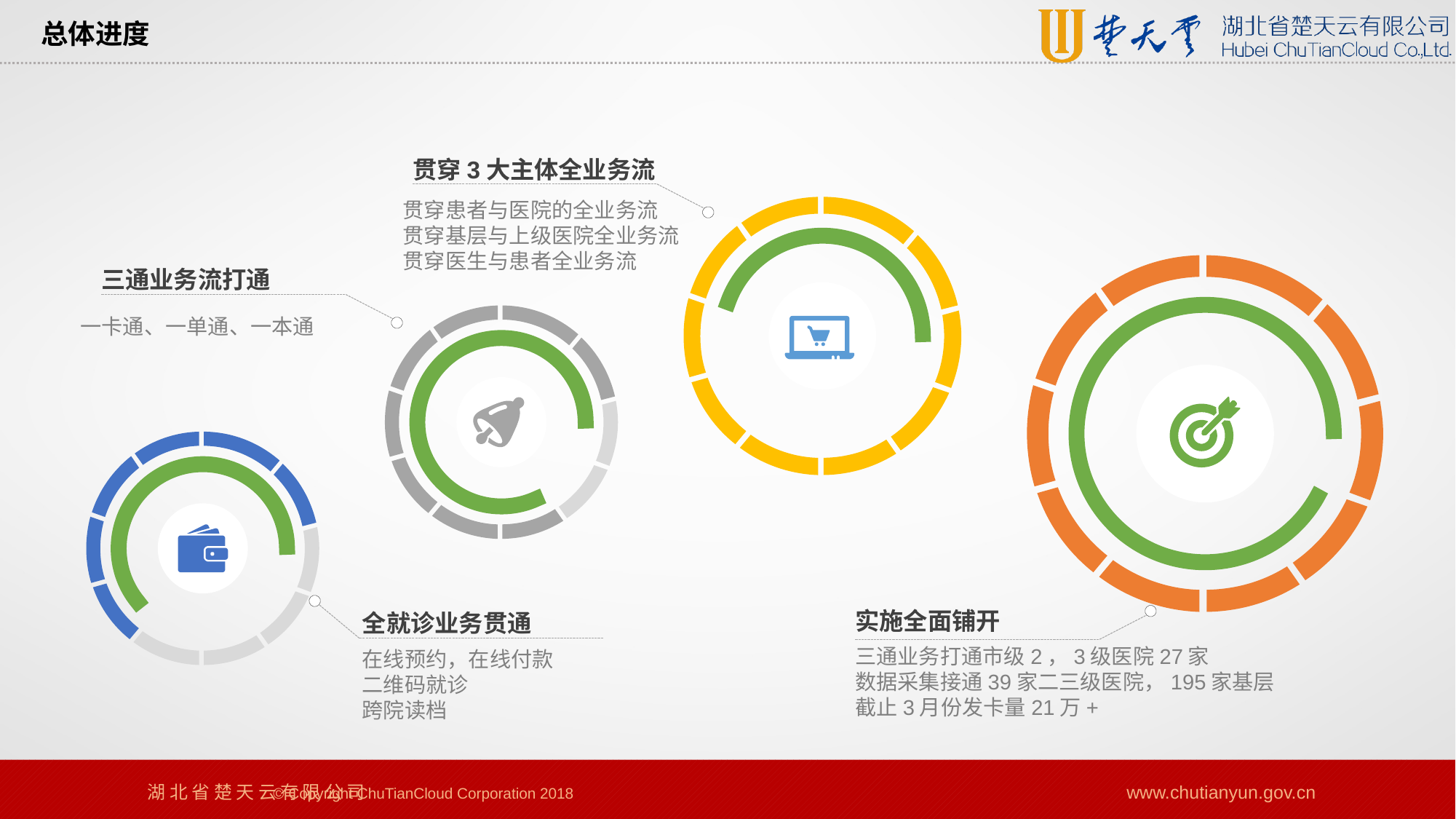

总体进度

贯穿3大主体全业务流

贯穿患者与医院的全业务流
贯穿基层与上级医院全业务流
贯穿医生与患者全业务流

三通业务流打通

一卡通、一单通、一本通

实施全面铺开
全就诊业务贯通
三通业务打通市级2，3级医院27家
数据采集接通39家二三级医院，195家基层
截止3月份发卡量21万+
在线预约，在线付款
二维码就诊
跨院读档